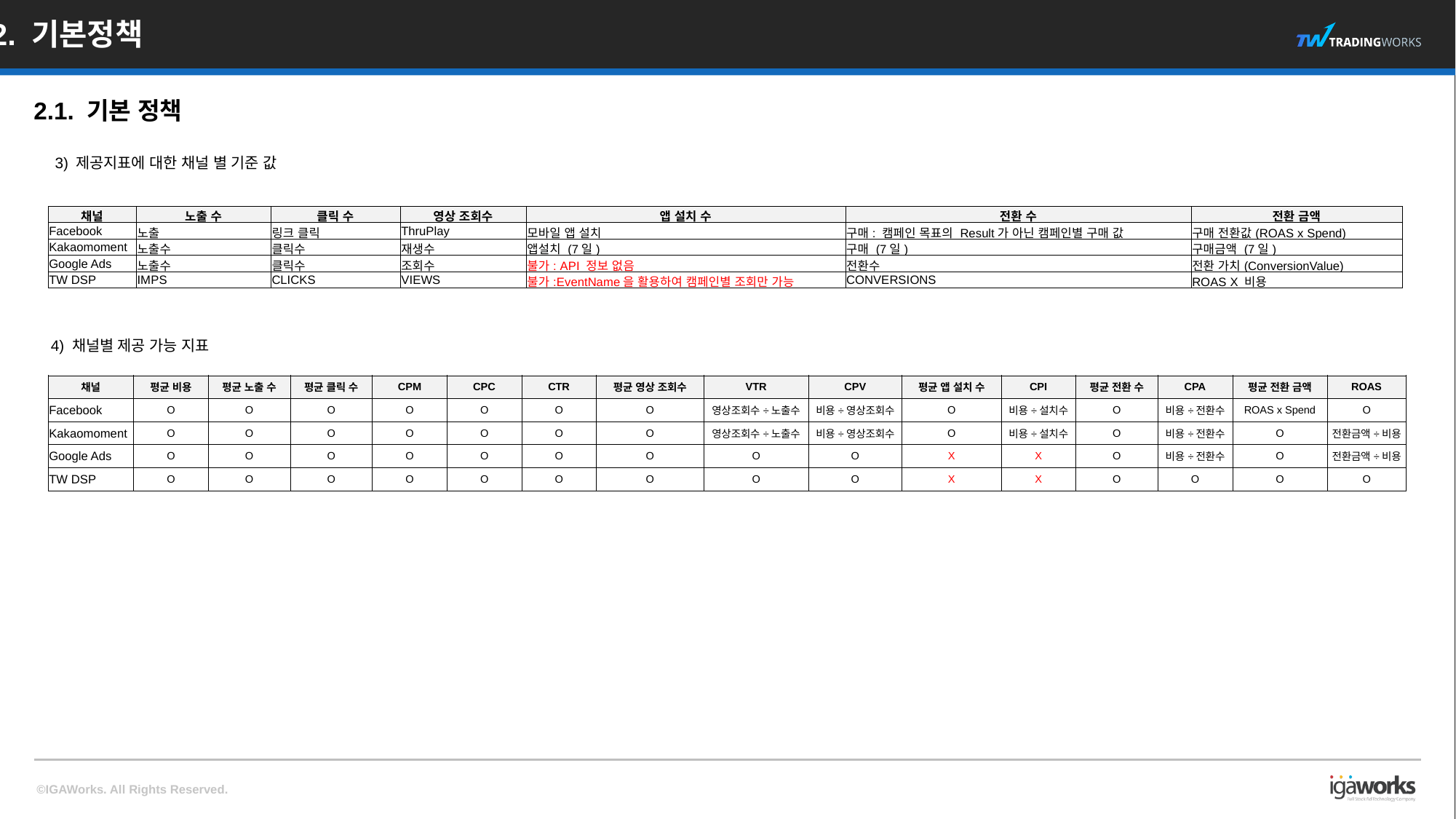

2. 기본정책
 2.1. 기본 정책
3) 제공지표에 대한 채널 별 기준 값
| 채널 | 노출 수 | 클릭 수 | 영상 조회수 | 앱 설치 수 | 전환 수 | 전환 금액 |
| --- | --- | --- | --- | --- | --- | --- |
| Facebook | 노출 | 링크 클릭 | ThruPlay | 모바일 앱 설치 | 구매: 캠페인 목표의 Result가 아닌 캠페인별 구매 값 | 구매 전환값(ROAS x Spend) |
| Kakaomoment | 노출수 | 클릭수 | 재생수 | 앱설치 (7일) | 구매 (7일) | 구매금액 (7일) |
| Google Ads | 노출수 | 클릭수 | 조회수 | 불가: API 정보 없음 | 전환수 | 전환 가치(ConversionValue) |
| TW DSP | IMPS | CLICKS | VIEWS | 불가:EventName을 활용하여 캠페인별 조회만 가능 | CONVERSIONS | ROAS X 비용 |
4) 채널별 제공 가능 지표
| 채널 | 평균 비용 | 평균 노출 수 | 평균 클릭 수 | CPM | CPC | CTR | 평균 영상 조회수 | VTR | CPV | 평균 앱 설치 수 | CPI | 평균 전환 수 | CPA | 평균 전환 금액 | ROAS |
| --- | --- | --- | --- | --- | --- | --- | --- | --- | --- | --- | --- | --- | --- | --- | --- |
| Facebook | O | O | O | O | O | O | O | 영상조회수÷노출수 | 비용÷영상조회수 | O | 비용÷설치수 | O | 비용÷전환수 | ROAS x Spend | O |
| Kakaomoment | O | O | O | O | O | O | O | 영상조회수÷노출수 | 비용÷영상조회수 | O | 비용÷설치수 | O | 비용÷전환수 | O | 전환금액÷비용 |
| Google Ads | O | O | O | O | O | O | O | O | O | X | X | O | 비용÷전환수 | O | 전환금액÷비용 |
| TW DSP | O | O | O | O | O | O | O | O | O | X | X | O | O | O | O |